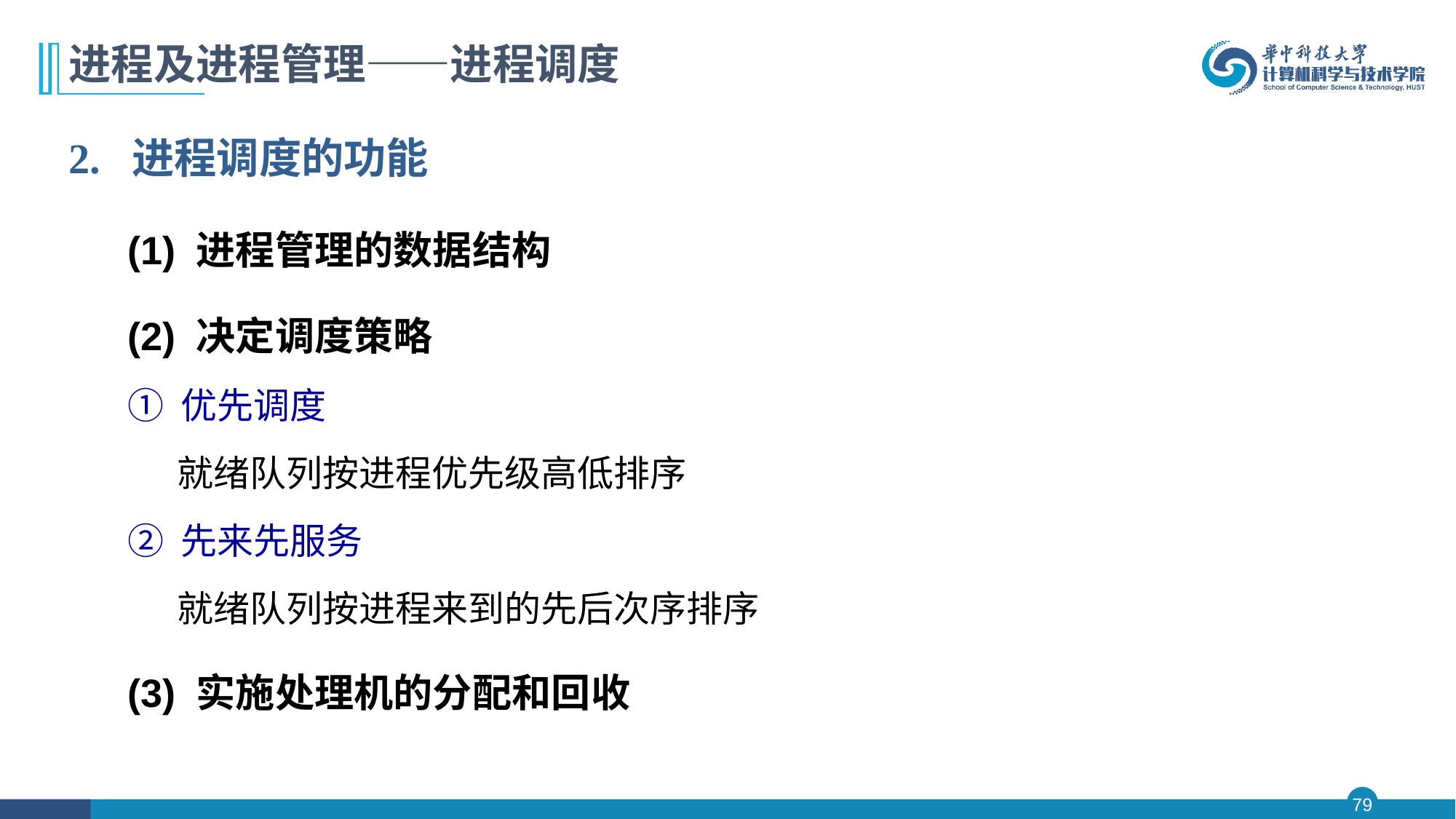

# 进程及进程管理——进程调度
2.  进程调度的功能
(1) 进程管理的数据结构
(2) 决定调度策略
① 优先调度
     就绪队列按进程优先级高低排序
② 先来先服务
     就绪队列按进程来到的先后次序排序
(3) 实施处理机的分配和回收